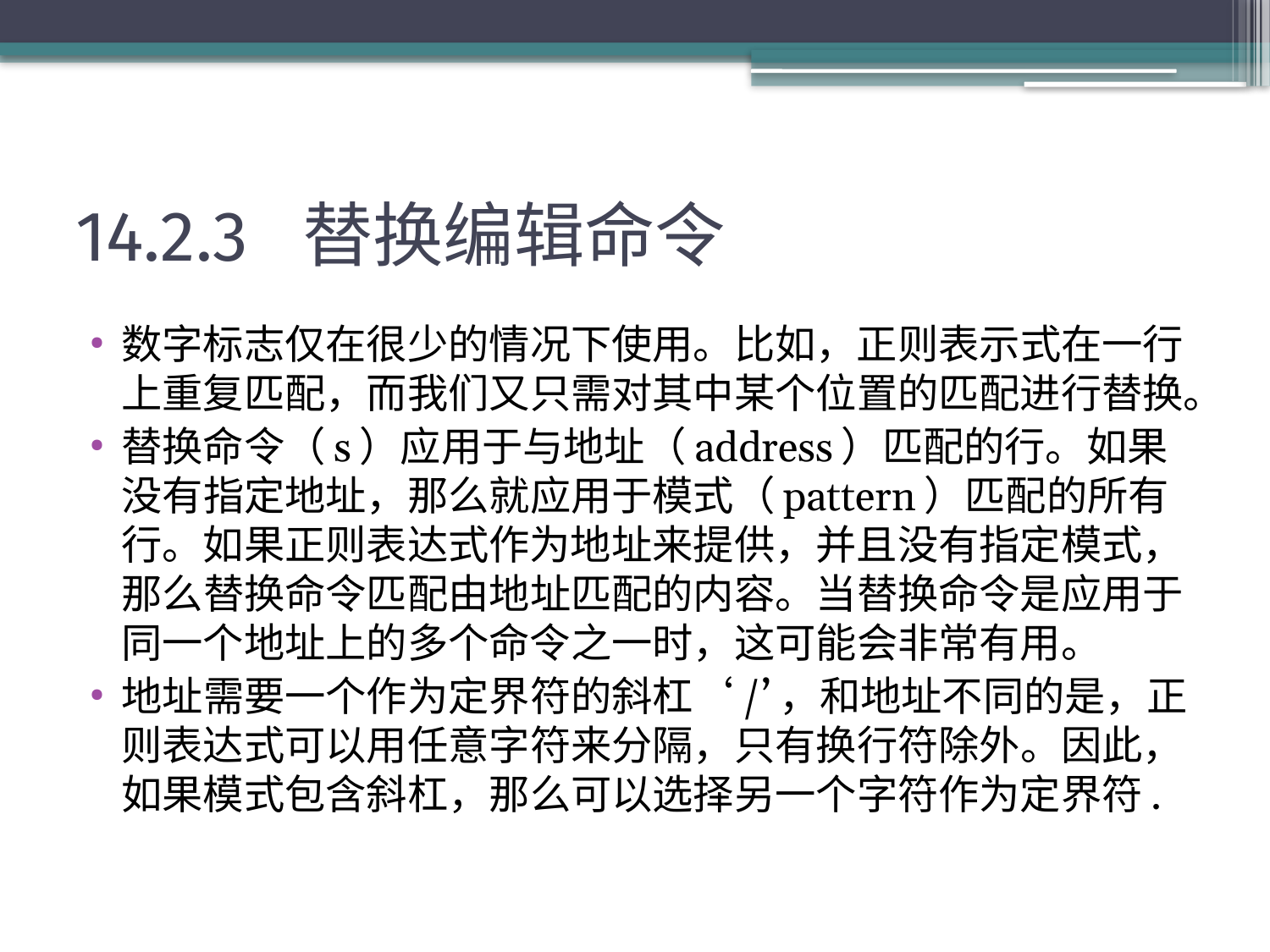

# 14.2.3  替换编辑命令
数字标志仅在很少的情况下使用。比如，正则表示式在一行上重复匹配，而我们又只需对其中某个位置的匹配进行替换。
替换命令（s）应用于与地址（address）匹配的行。如果没有指定地址，那么就应用于模式（pattern）匹配的所有行。如果正则表达式作为地址来提供，并且没有指定模式，那么替换命令匹配由地址匹配的内容。当替换命令是应用于同一个地址上的多个命令之一时，这可能会非常有用。
地址需要一个作为定界符的斜杠‘/’，和地址不同的是，正则表达式可以用任意字符来分隔，只有换行符除外。因此，如果模式包含斜杠，那么可以选择另一个字符作为定界符.